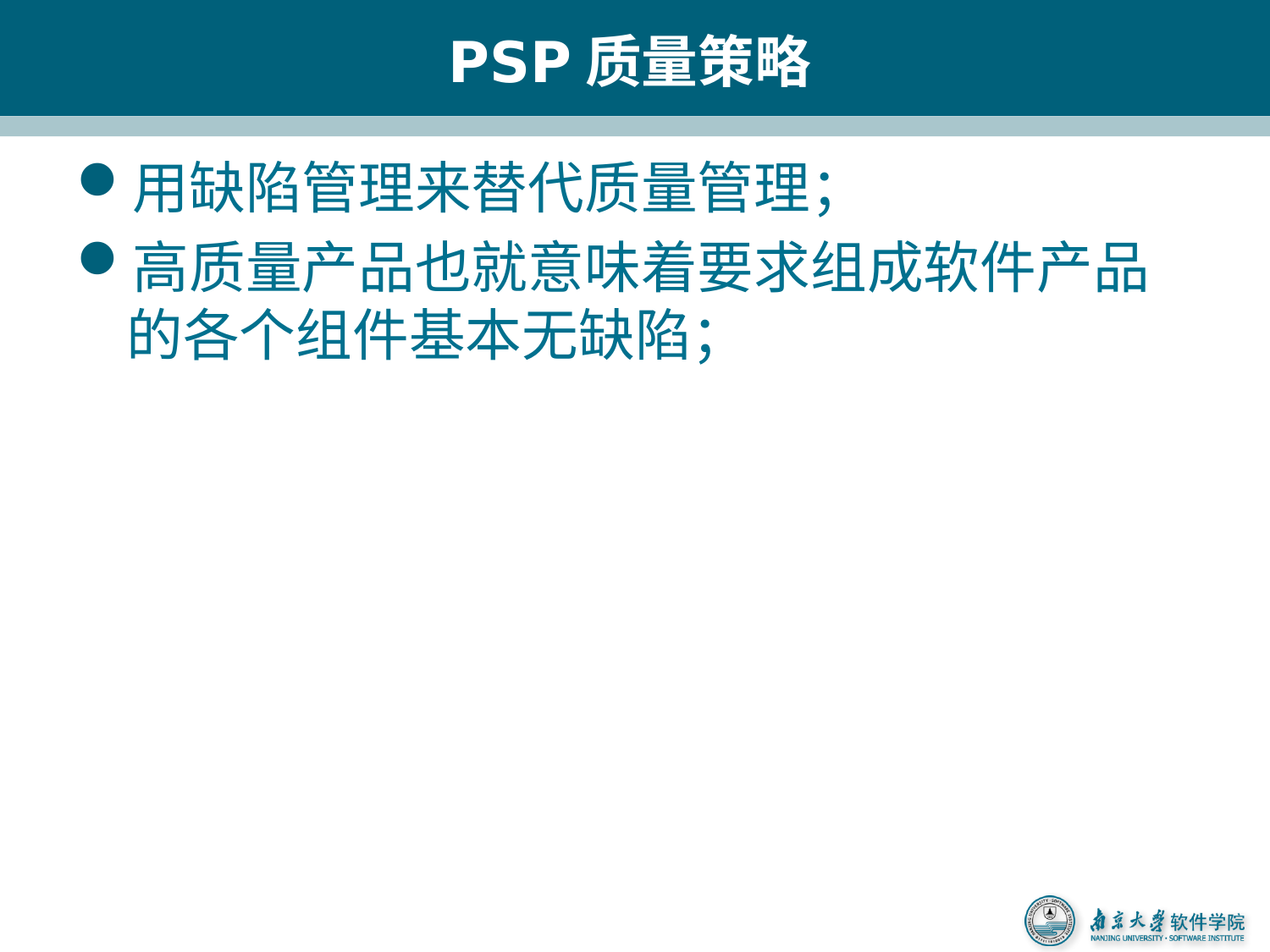

# PSP质量策略
用缺陷管理来替代质量管理；
高质量产品也就意味着要求组成软件产品的各个组件基本无缺陷；